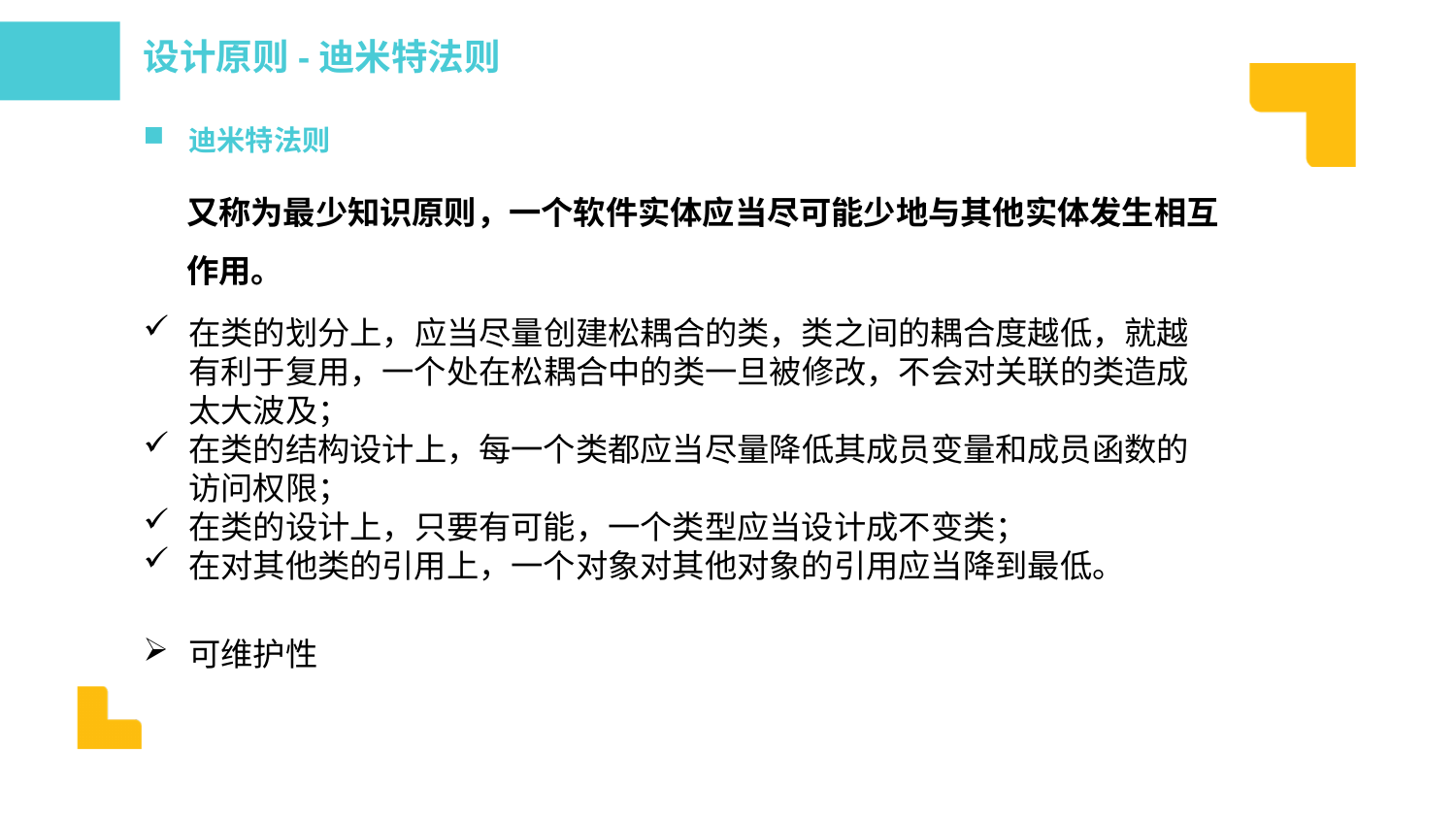

设计原则-迪米特法则
迪米特法则
又称为最少知识原则，一个软件实体应当尽可能少地与其他实体发生相互作用。

在类的划分上，应当尽量创建松耦合的类，类之间的耦合度越低，就越有利于复用，一个处在松耦合中的类一旦被修改，不会对关联的类造成太大波及；
在类的结构设计上，每一个类都应当尽量降低其成员变量和成员函数的访问权限；
在类的设计上，只要有可能，一个类型应当设计成不变类；
在对其他类的引用上，一个对象对其他对象的引用应当降到最低。
可维护性